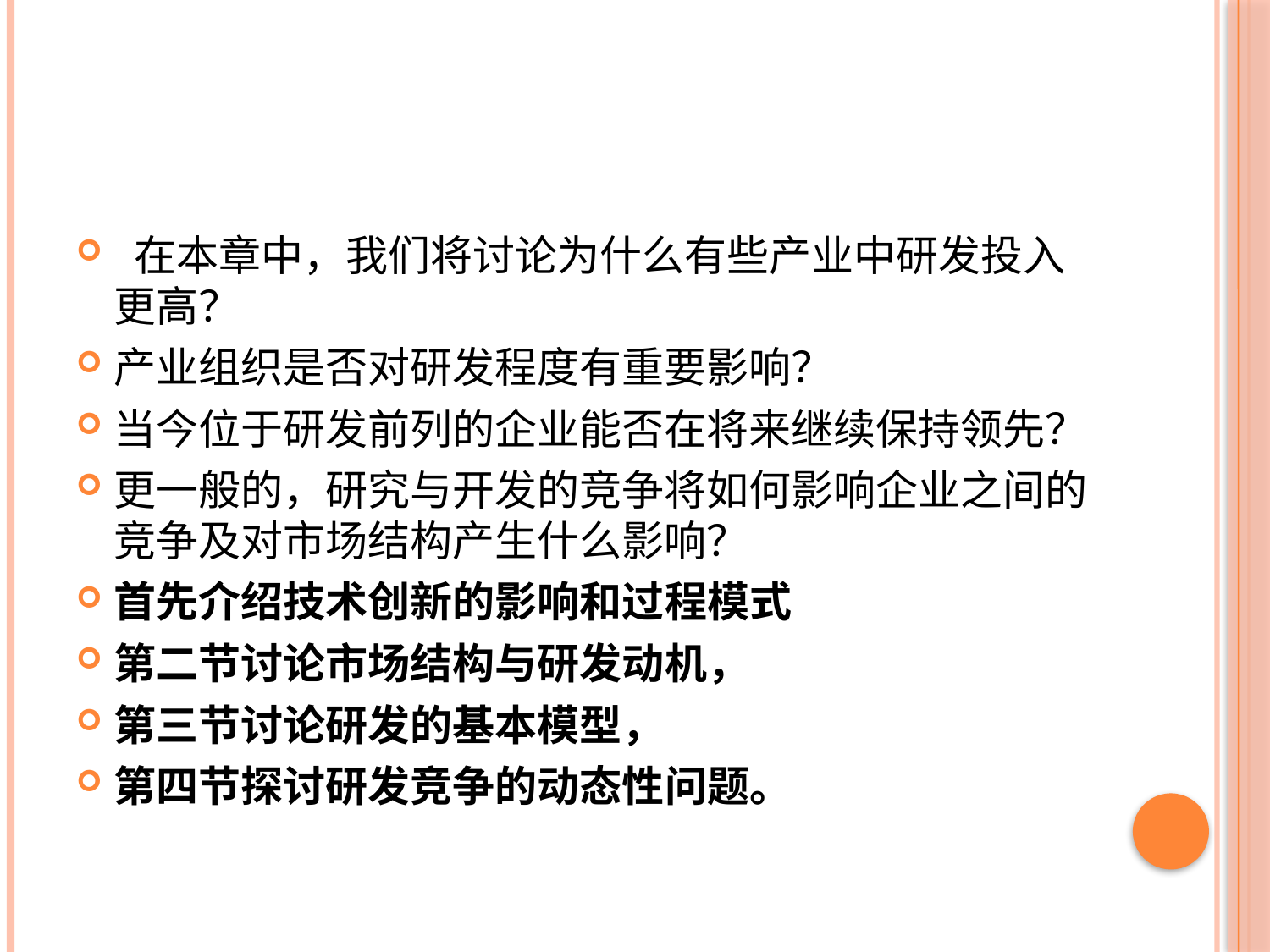

#
 在本章中，我们将讨论为什么有些产业中研发投入更高？
产业组织是否对研发程度有重要影响？
当今位于研发前列的企业能否在将来继续保持领先？
更一般的，研究与开发的竞争将如何影响企业之间的竞争及对市场结构产生什么影响？
首先介绍技术创新的影响和过程模式
第二节讨论市场结构与研发动机，
第三节讨论研发的基本模型，
第四节探讨研发竞争的动态性问题。